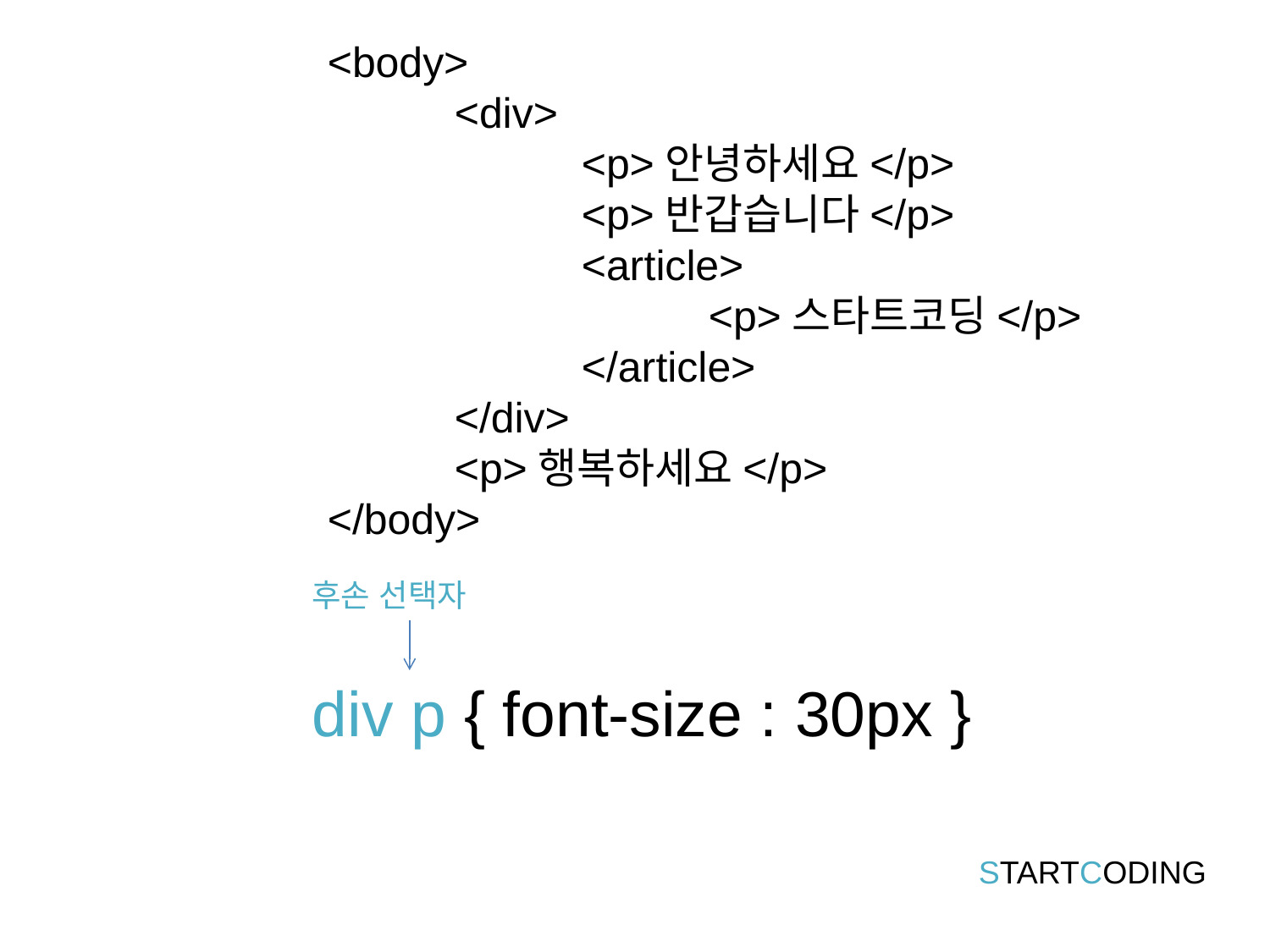

<body>
	<div>
		<p>안녕하세요</p>
		<p>반갑습니다</p>
		<article>
			<p>스타트코딩</p>
		</article>
	</div>
	<p>행복하세요</p>
</body>
후손 선택자
div p { font-size : 30px }
STARTCODING